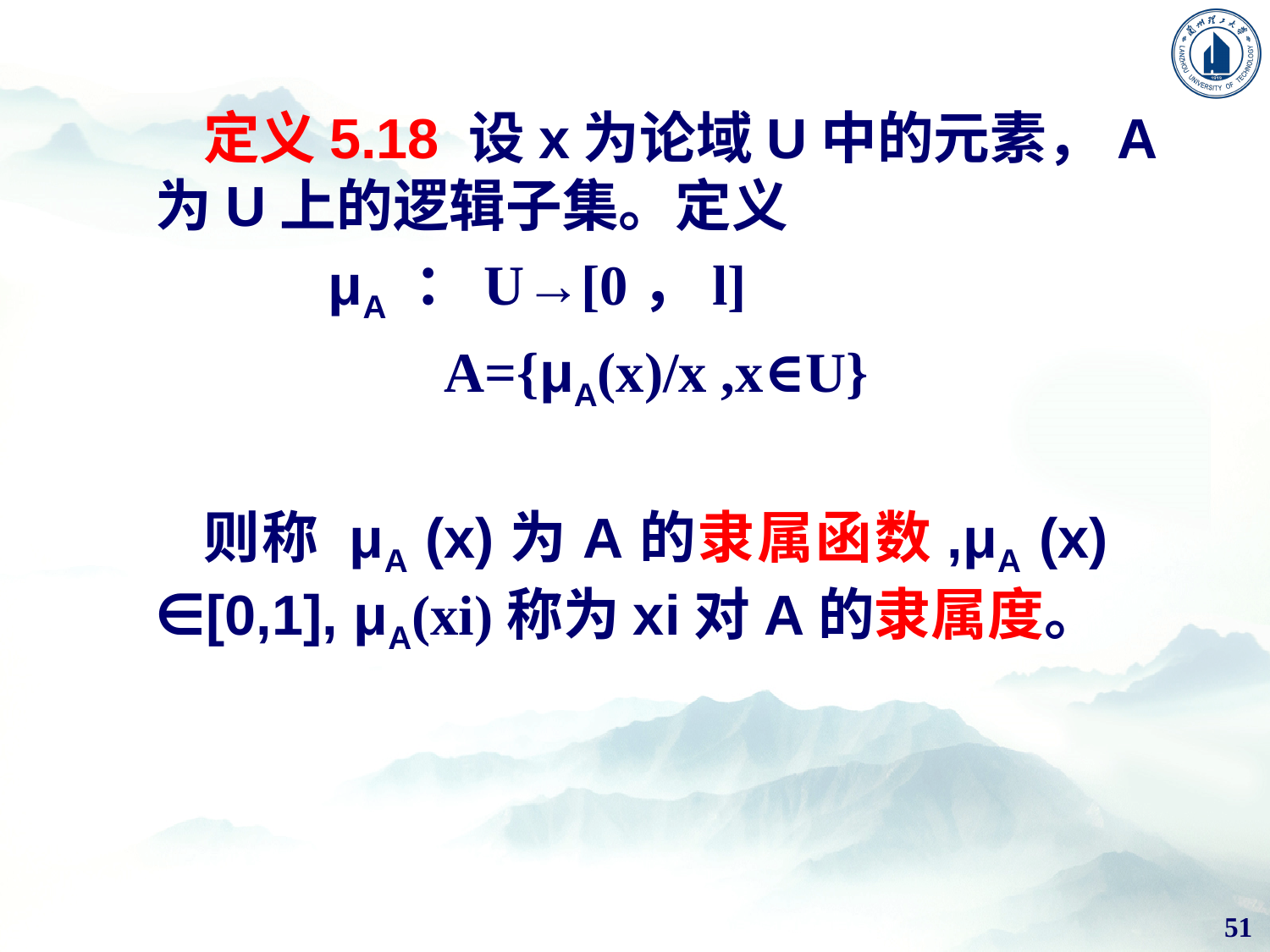

定义5.18 设x为论域U中的元素，A为U上的逻辑子集。定义
        μA ：U→[0，l]
                 A={μA(x)/x ,x∈U}

则称 μA (x)为A的隶属函数,μA (x)    ∈[0,1], μA(xi)称为xi对A的隶属度。
51